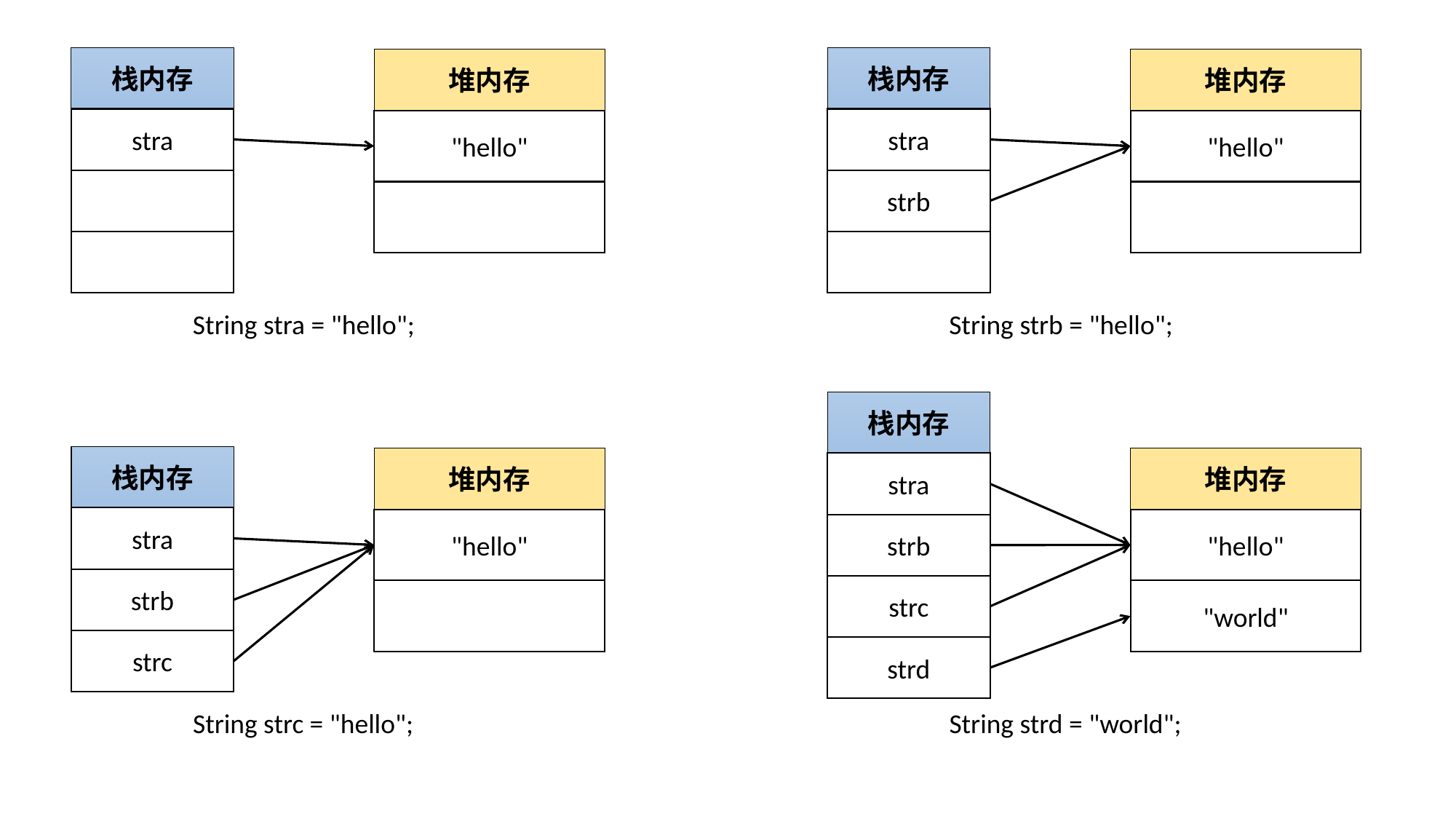

栈内存
栈内存
堆内存
堆内存
stra
stra
"hello"
"hello"

strb

String stra = "hello";
String strb = "hello";
栈内存
栈内存
堆内存
堆内存
stra
stra
"hello"
"hello"
strb
strb
strc

"world"
strc
strd
String strc = "hello";
String strd = "world";